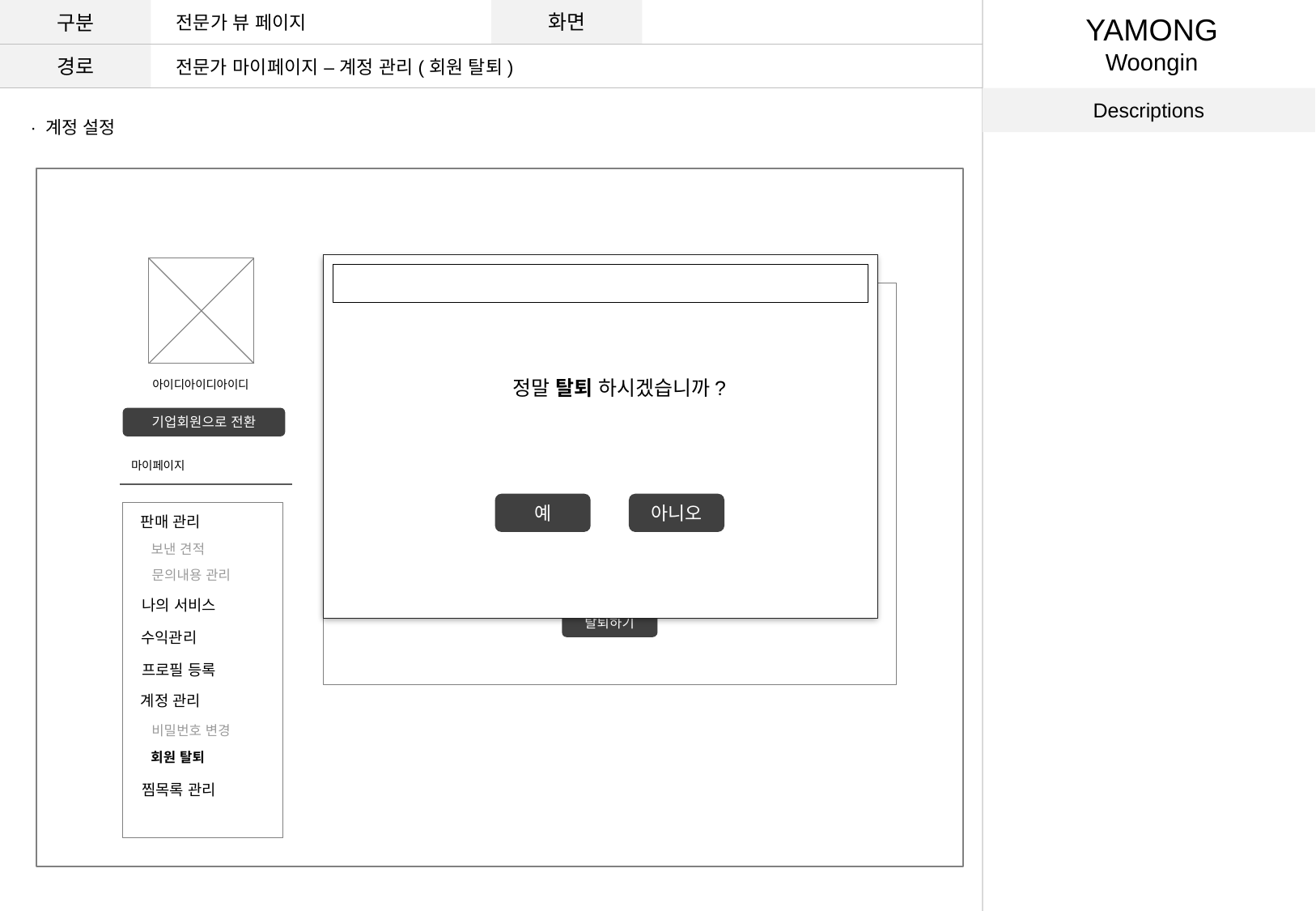

구분
화면
전문가 뷰 페이지
YAMONG
Woongin
경로
전문가 마이페이지 – 계정 관리(회원 탈퇴)
Descriptions
· 계정 설정

회원 탈퇴

1
다른 계정으로 가입하기 위해
정말 탈퇴 하시겠습니까?
아이디아이디아이디

1
사용 빈도가 낮아서
기업회원으로 전환
1
사이트 이용시 에러가 많아서
마이페이지
1
기타 사유
예
아니오

판매 관리
보낸 견적

사유를 적어주세요
문의내용 관리
나의 서비스
탈퇴하기
수익관리
프로필 등록
계정 관리
비밀번호 변경
회원 탈퇴
찜목록 관리